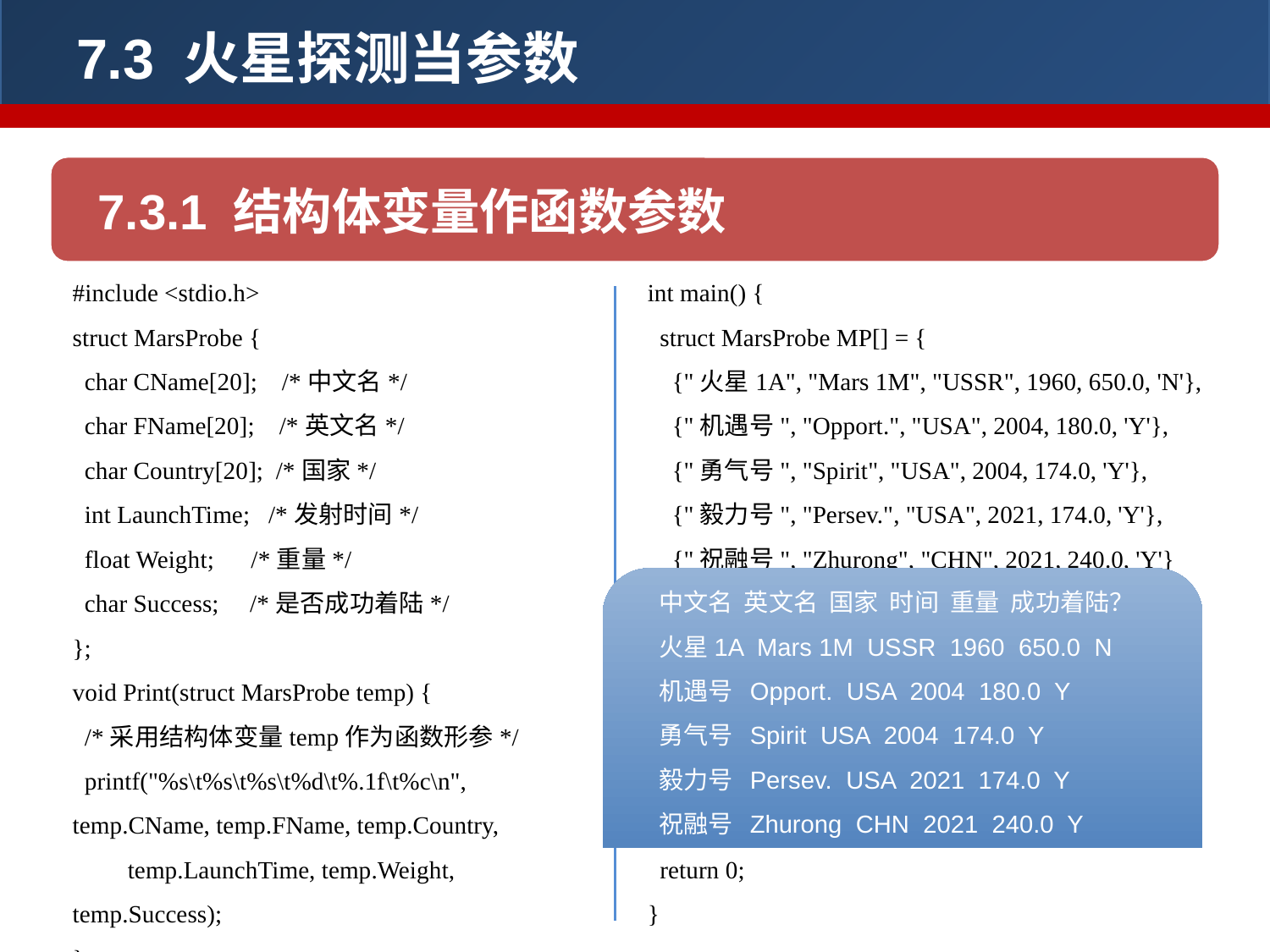

7.3 火星探测当参数
7.3.1 结构体变量作函数参数
#include <stdio.h>
struct MarsProbe {
  char CName[20];    /*中文名*/
  char FName[20];    /*英文名*/
  char Country[20];  /*国家*/
  int LaunchTime;   /*发射时间*/
  float Weight;      /*重量*/
  char Success;     /*是否成功着陆*/
};
void Print(struct MarsProbe temp) {
  /*采用结构体变量temp作为函数形参*/
  printf("%s\t%s\t%s\t%d\t%.1f\t%c\n", temp.CName, temp.FName, temp.Country,
         temp.LaunchTime, temp.Weight, temp.Success);
}

int main() {
  struct MarsProbe MP[] = {
    {"火星1A", "Mars 1M", "USSR", 1960, 650.0, 'N'},
    {"机遇号", "Opport.", "USA", 2004, 180.0, 'Y'},
    {"勇气号", "Spirit", "USA", 2004, 174.0, 'Y'},
    {"毅力号", "Persev.", "USA", 2021, 174.0, 'Y'},
    {"祝融号", "Zhurong", "CHN", 2021, 240.0, 'Y'}
  };
  int i;
  printf("中文名\t英文名\t国家\t时间\t重量\t成功着陆？\n");
  for(i=0; i<5; i++)
    Print(MP[i]);
  return 0;
}
中文名  英文名  国家  时间  重量  成功着陆？
火星1A  Mars 1M  USSR  1960  650.0  N
机遇号  Opport.  USA  2004  180.0  Y
勇气号  Spirit  USA  2004  174.0  Y
毅力号  Persev.  USA  2021  174.0  Y
祝融号  Zhurong  CHN  2021  240.0  Y